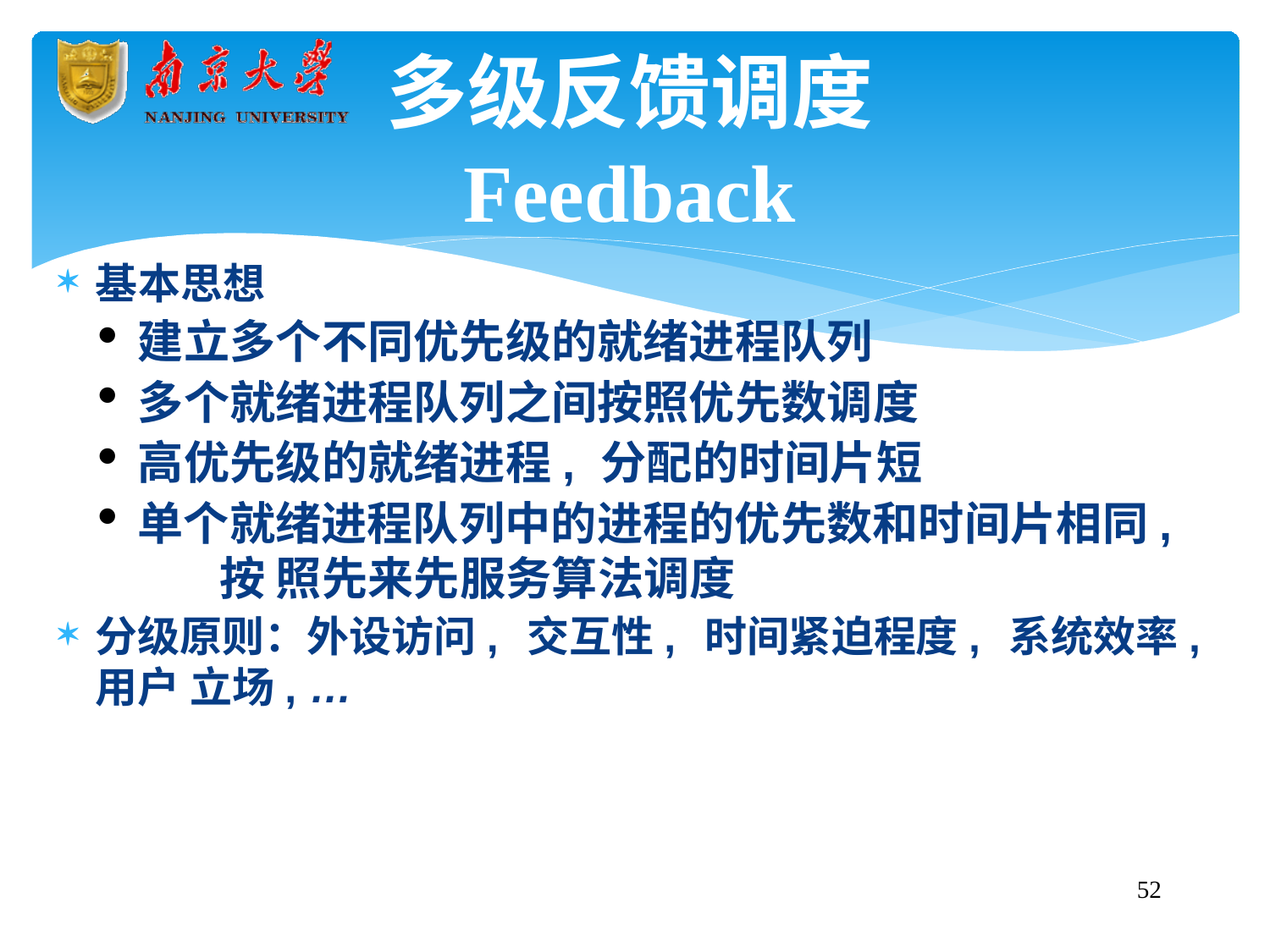

# 多级反馈调度
Feedback
基本思想
建立多个不同优先级的就绪进程队列
多个就绪进程队列之间按照优先数调度
高优先级的就绪进程, 分配的时间片短
单个就绪进程队列中的进程的优先数和时间片相同,	按 照先来先服务算法调度
分级原则：外设访问, 交互性, 时间紧迫程度, 系统效率, 用户 立场, …
52